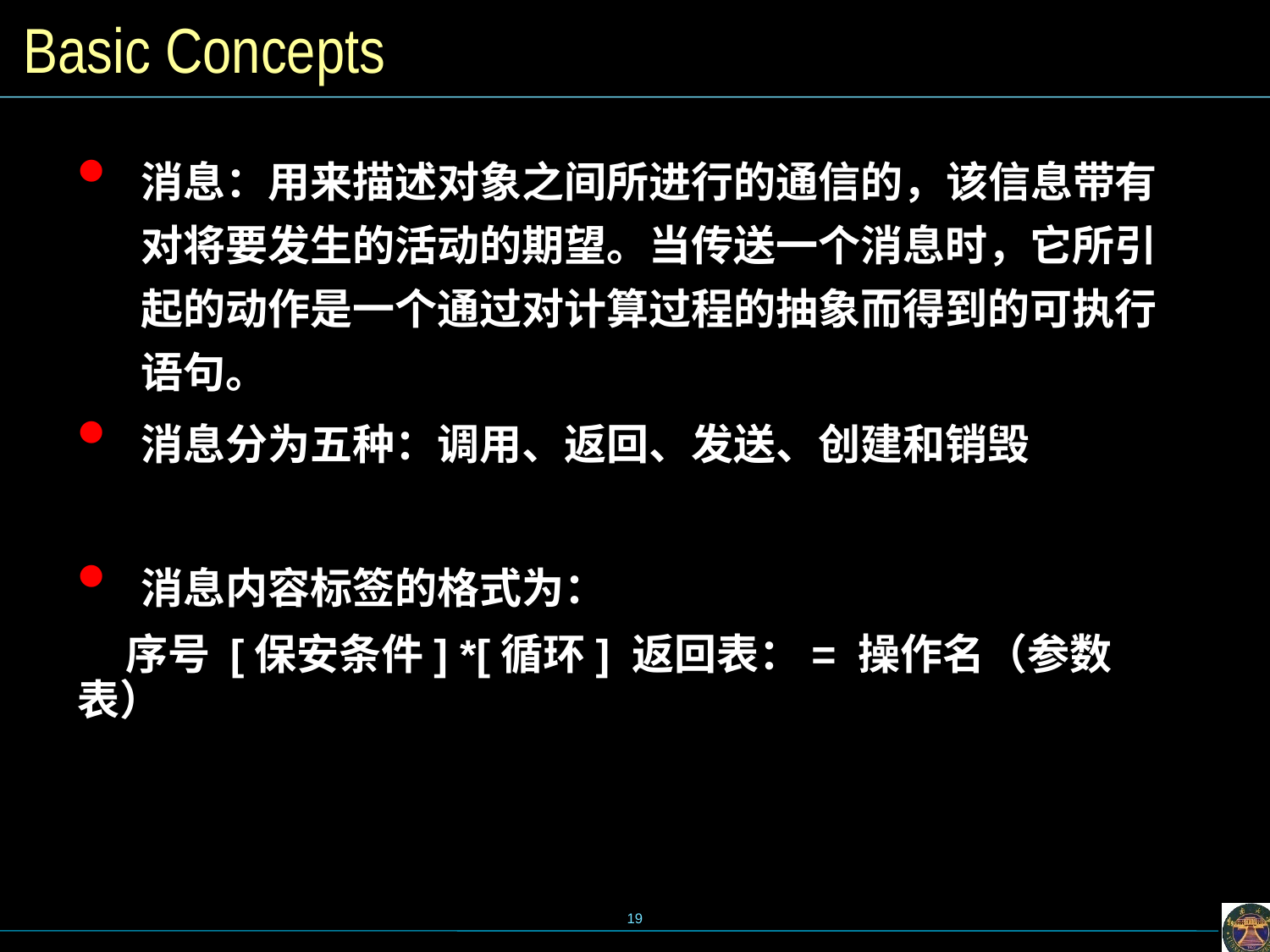

# Basic Concepts
消息：用来描述对象之间所进行的通信的，该信息带有对将要发生的活动的期望。当传送一个消息时，它所引起的动作是一个通过对计算过程的抽象而得到的可执行语句。
消息分为五种：调用、返回、发送、创建和销毁

消息内容标签的格式为：
    序号 [保安条件] *[循环] 返回表：= 操作名（参数表）